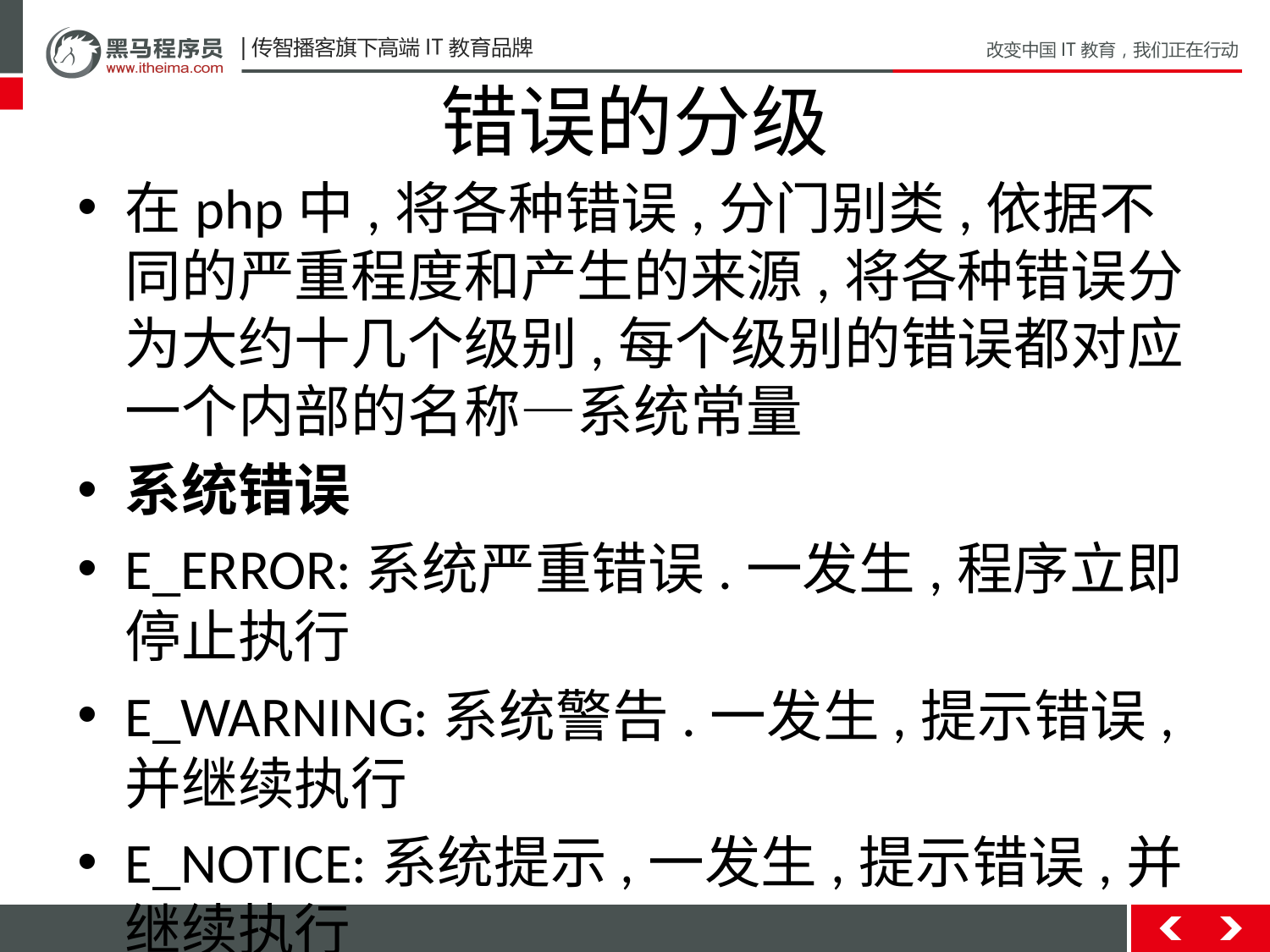

# 错误的分级
在php中,将各种错误,分门别类,依据不同的严重程度和产生的来源,将各种错误分为大约十几个级别,每个级别的错误都对应一个内部的名称—系统常量
系统错误
E_ERROR:系统严重错误.一发生,程序立即停止执行
E_WARNING:系统警告.一发生,提示错误,并继续执行
E_NOTICE:系统提示,一发生,提示错误,并继续执行